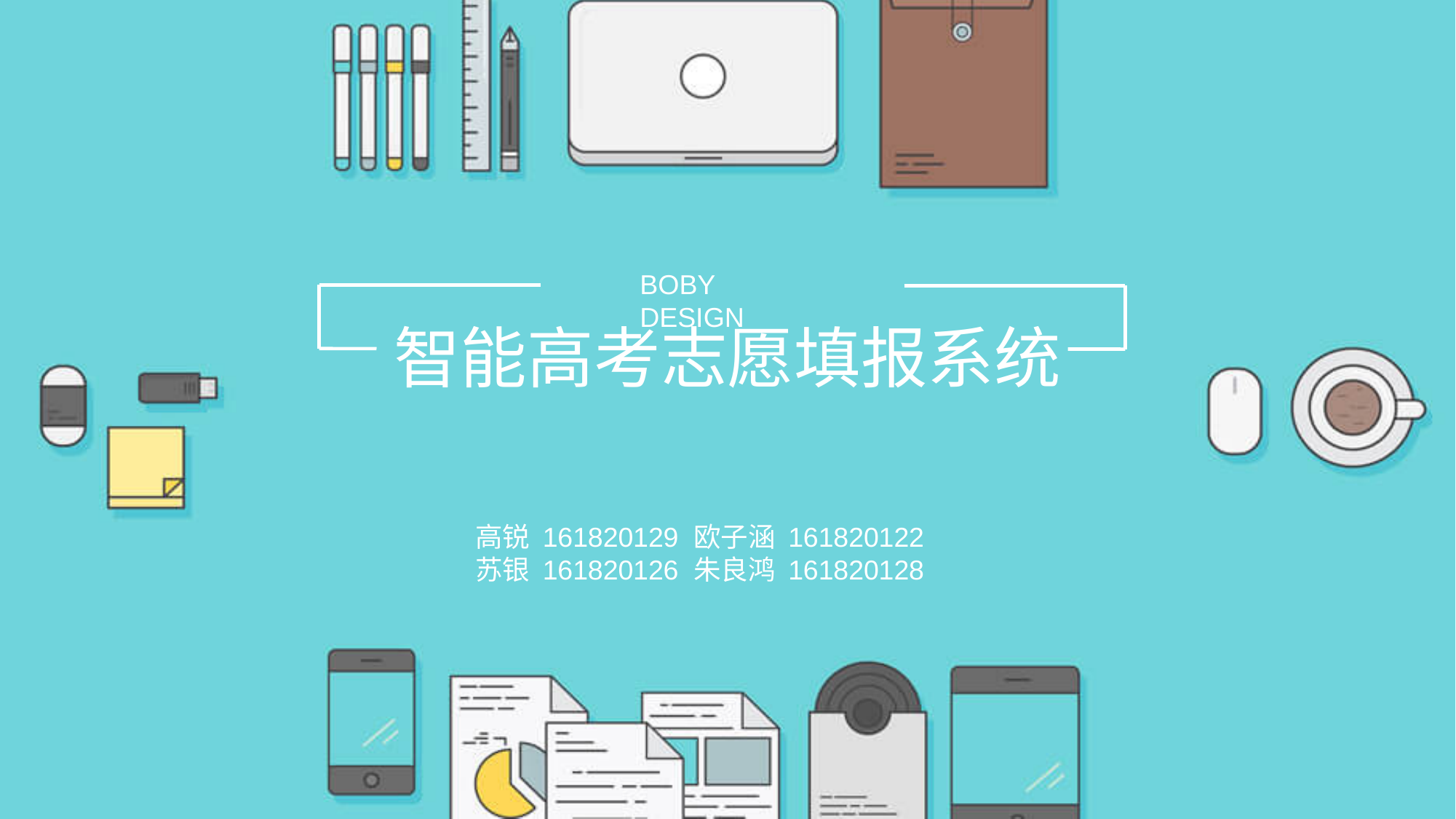

BOBY DESIGN
智能高考志愿填报系统
高锐 161820129	欧子涵 161820122
苏银 161820126	朱良鸿 161820128